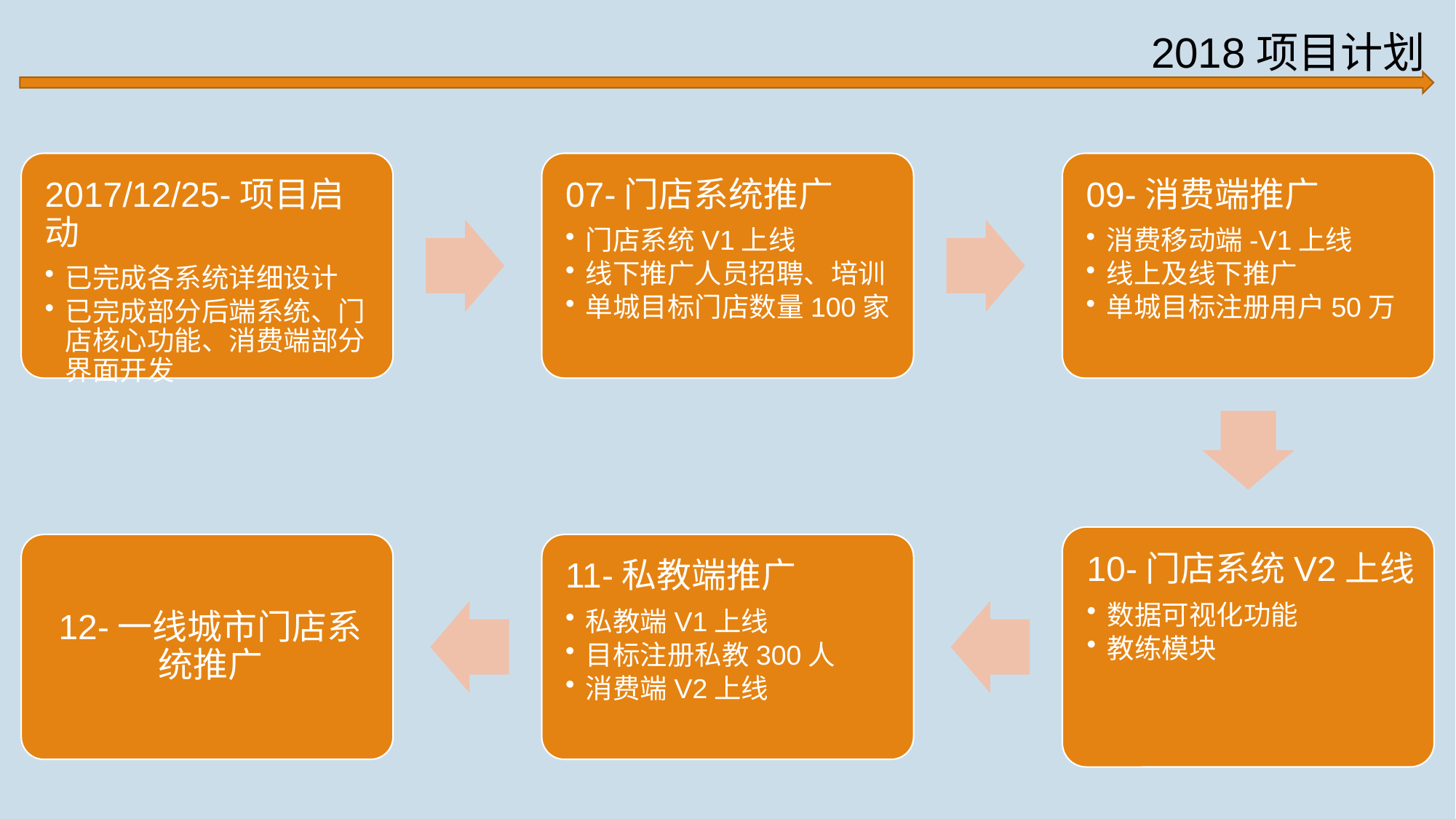

2018项目计划

2017/12/25-项目启动
已完成各系统详细设计
已完成部分后端系统、门店核心功能、消费端部分界面开发

07-门店系统推广
门店系统V1上线
线下推广人员招聘、培训
单城目标门店数量100家

09-消费端推广
消费移动端-V1上线
线上及线下推广
单城目标注册用户50万

10-门店系统V2上线
数据可视化功能
教练模块

11-私教端推广
私教端V1上线
目标注册私教300人
消费端V2上线

12-一线城市门店系统推广